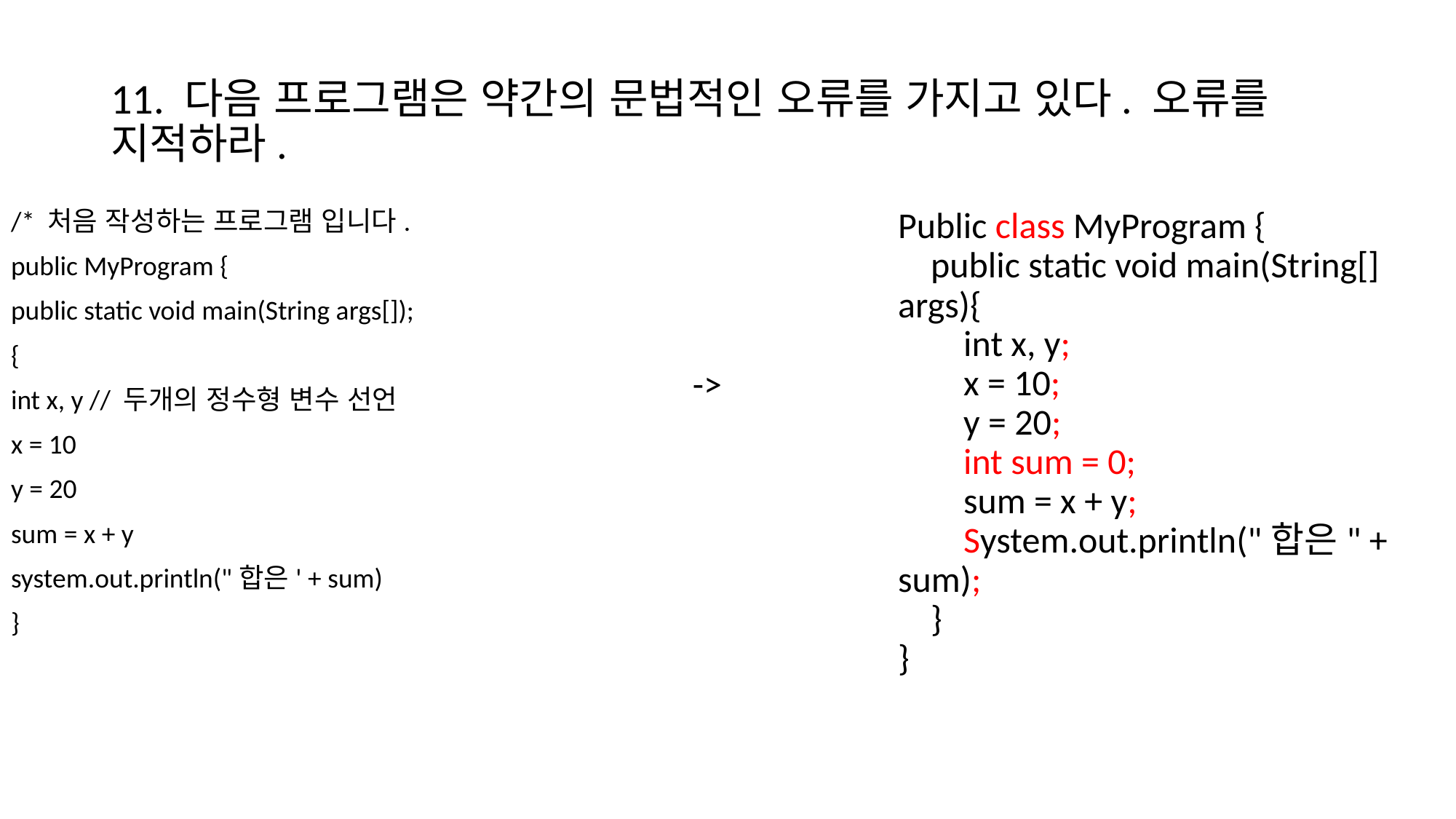

# 11. 다음 프로그램은 약간의 문법적인 오류를 가지고 있다. 오류를 지적하라.
/* 처음 작성하는 프로그램 입니다.
public MyProgram {
public static void main(String args[]);
{
int x, y // 두개의 정수형 변수 선언
x = 10
y = 20
sum = x + y
system.out.println("합은' + sum)
}

Public class MyProgram {
    public static void main(String[] args){
        int x, y;
        x = 10;
        y = 20;
        int sum = 0;
        sum = x + y;
        System.out.println("합은" + sum);
    }
}
->